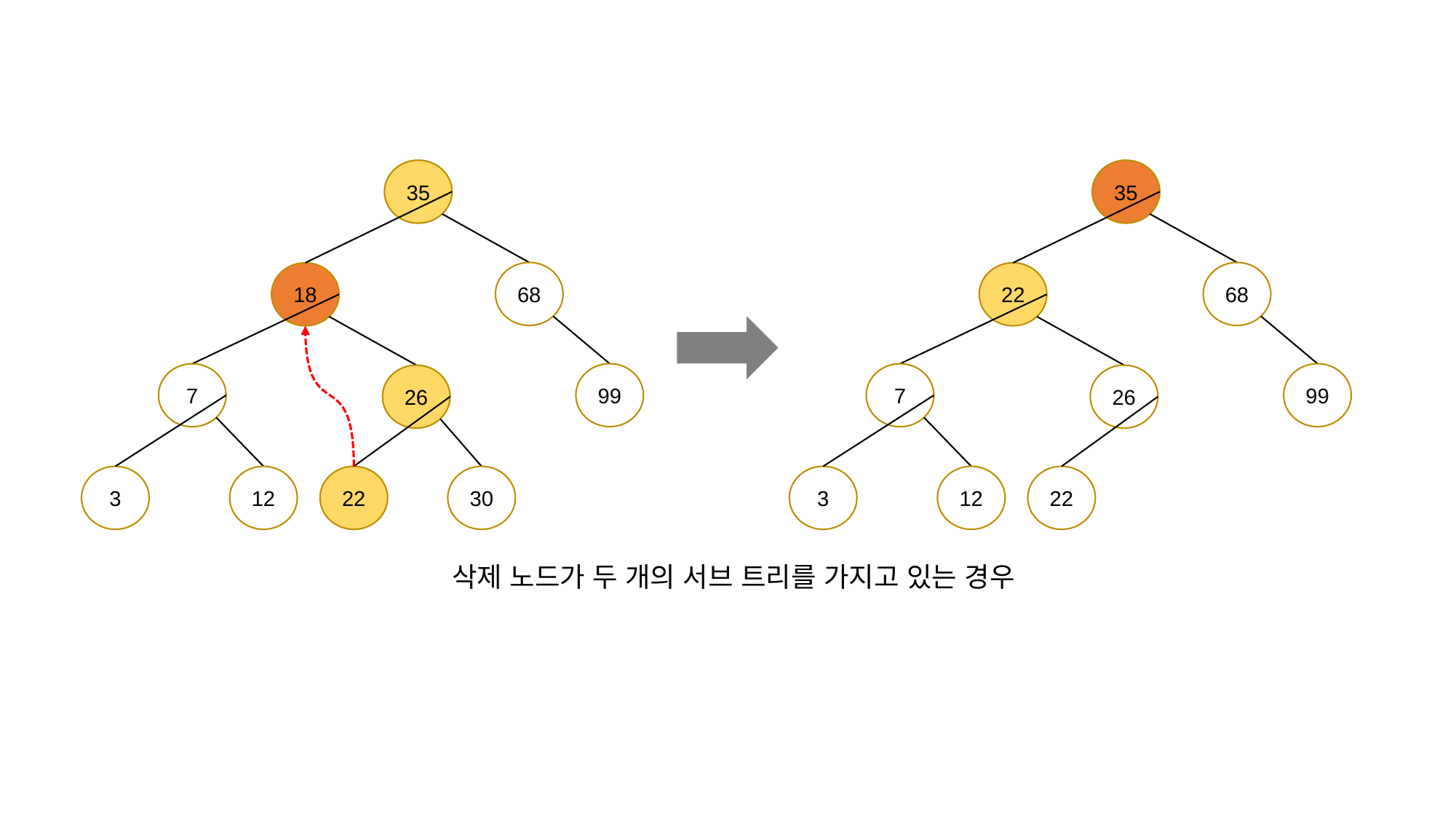

35
35
68
68
18
22

99
99
7
7
26
26
3
12
22
30
3
12
22
삭제 노드가 두 개의 서브 트리를 가지고 있는 경우